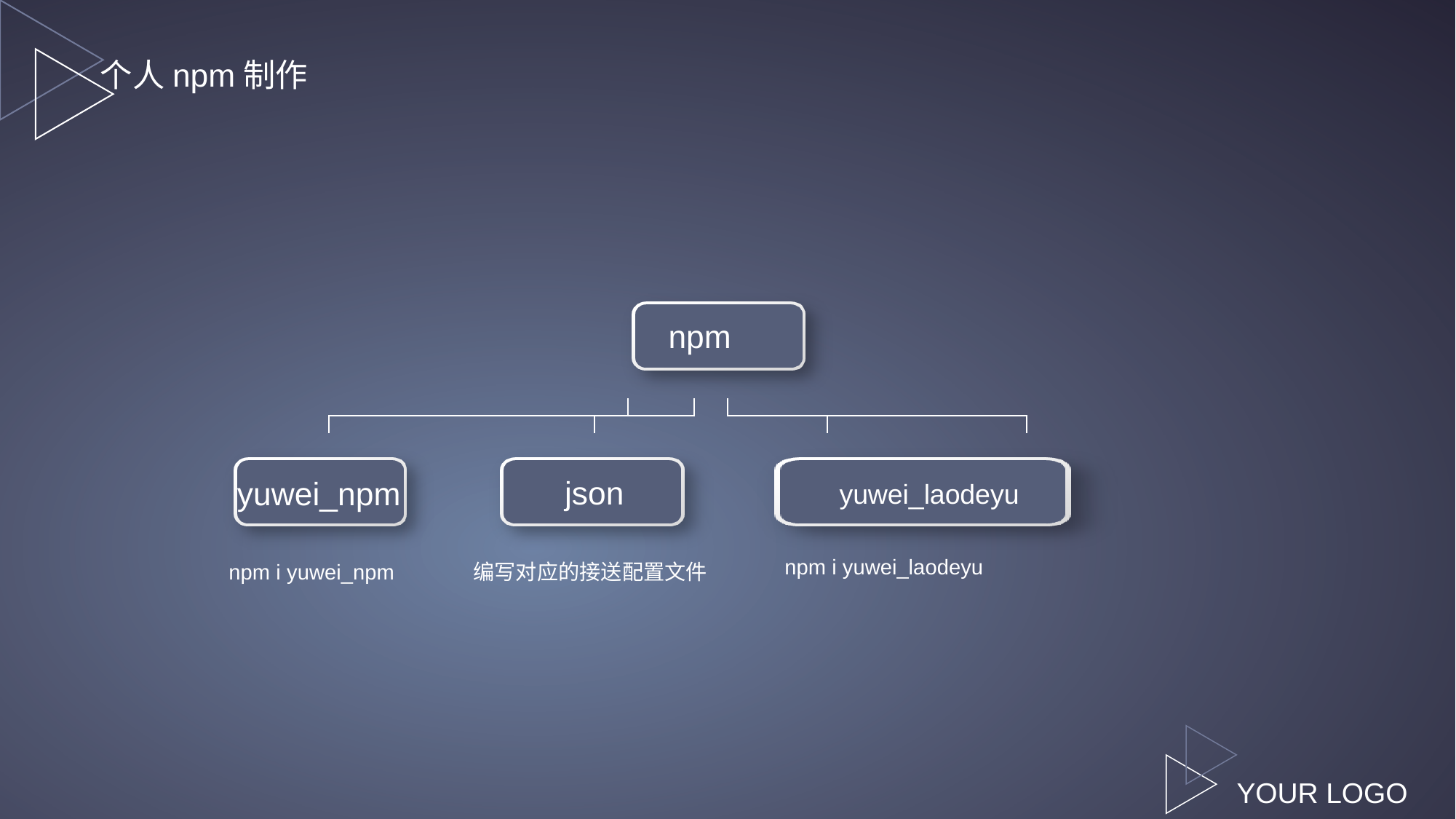

个人npm制作

npm

json
 yuwei_npm
     yuwei_laodeyu
npm i yuwei_npm

编写对应的接送配置文件
npm i yuwei_laodeyu